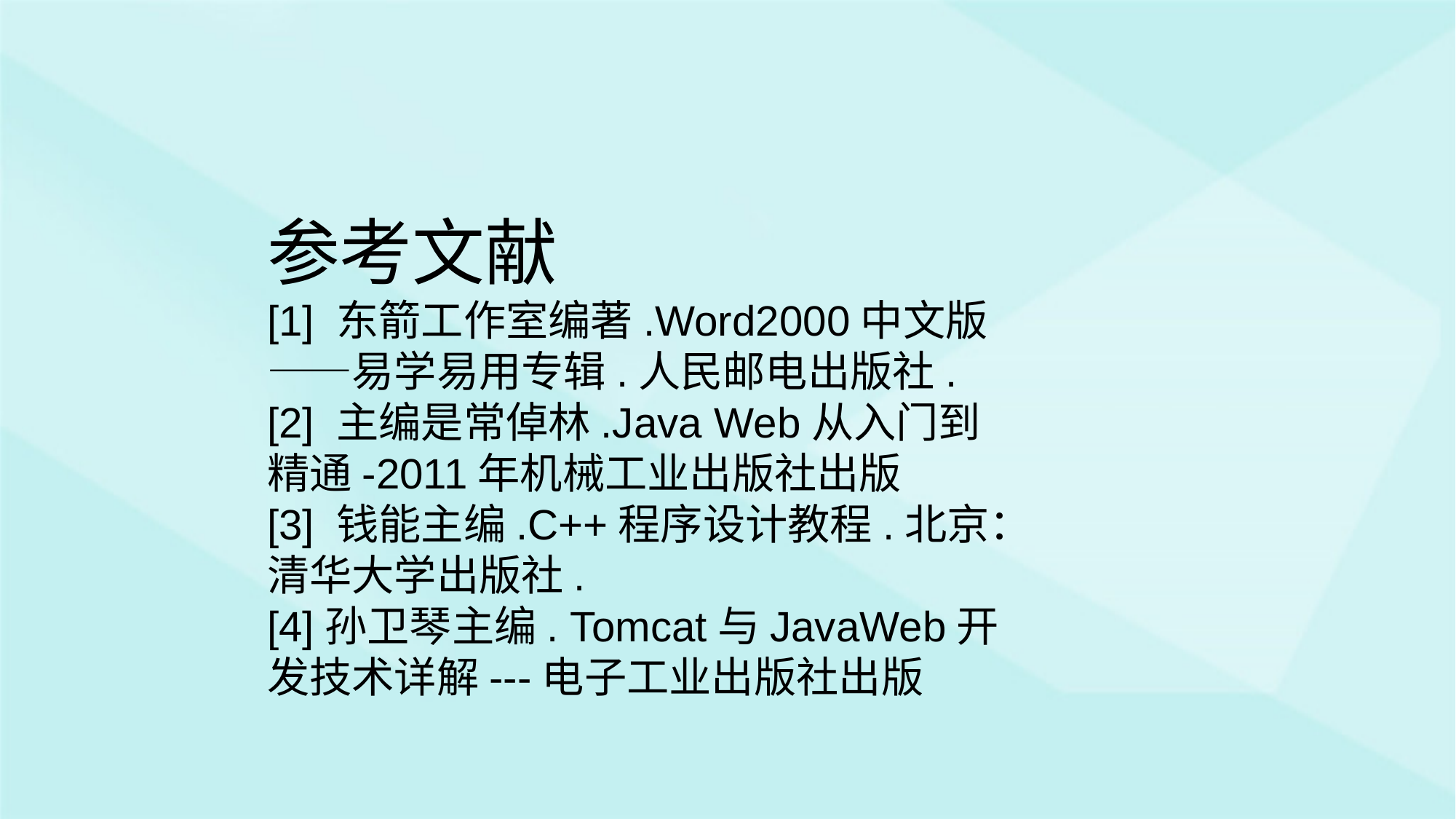

参考文献
[1] 东箭工作室编著.Word2000中文版——易学易用专辑.人民邮电出版社.
[2] 主编是常倬林.Java Web从入门到精通-2011年机械工业出版社出版
[3] 钱能主编.C++程序设计教程.北京：清华大学出版社.
[4]孙卫琴主编. Tomcat与JavaWeb开发技术详解---电子工业出版社出版